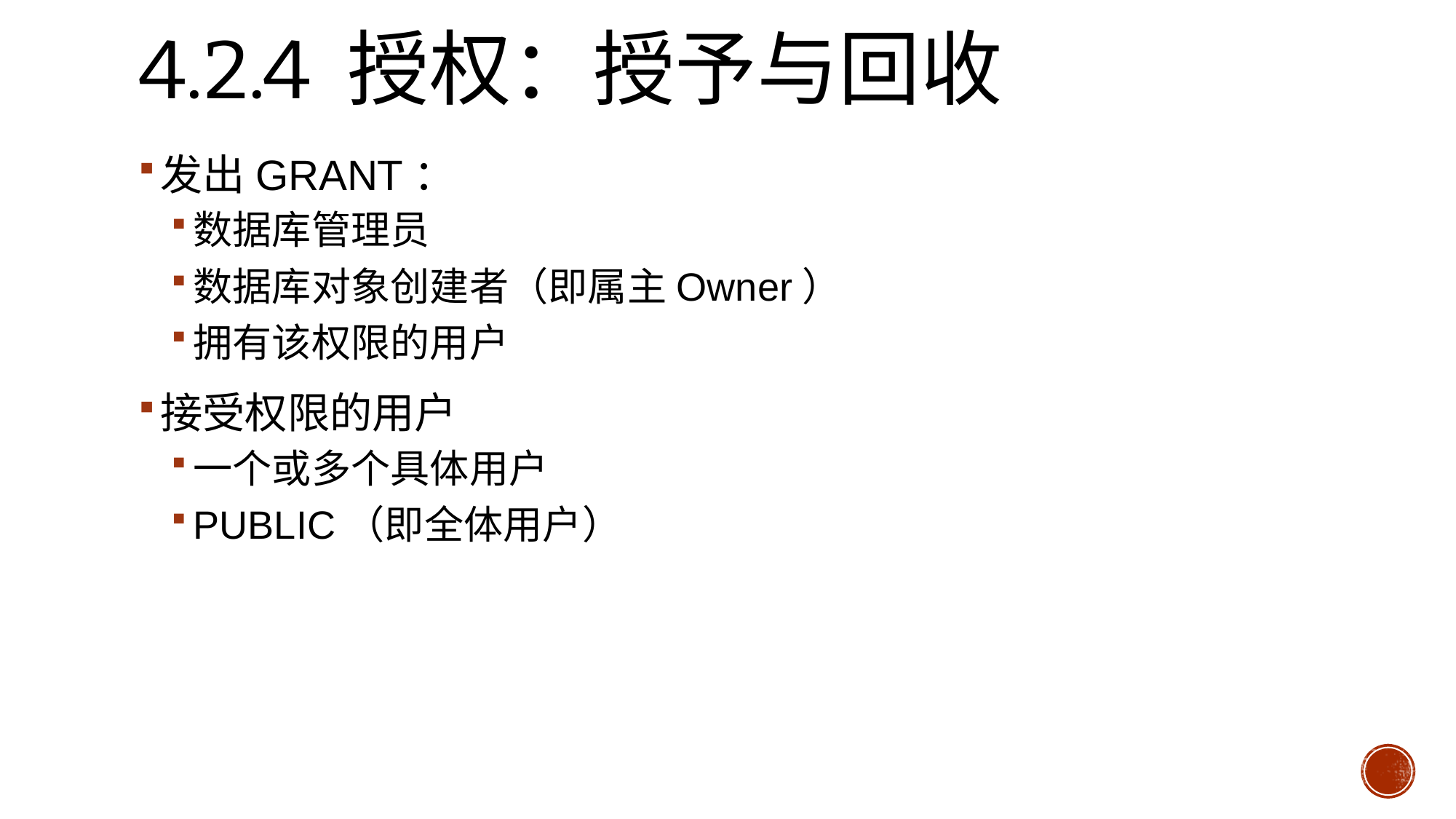

# 4.2.4 授权：授予与回收
发出GRANT：
数据库管理员
数据库对象创建者（即属主Owner）
拥有该权限的用户
接受权限的用户
一个或多个具体用户
PUBLIC（即全体用户）
39